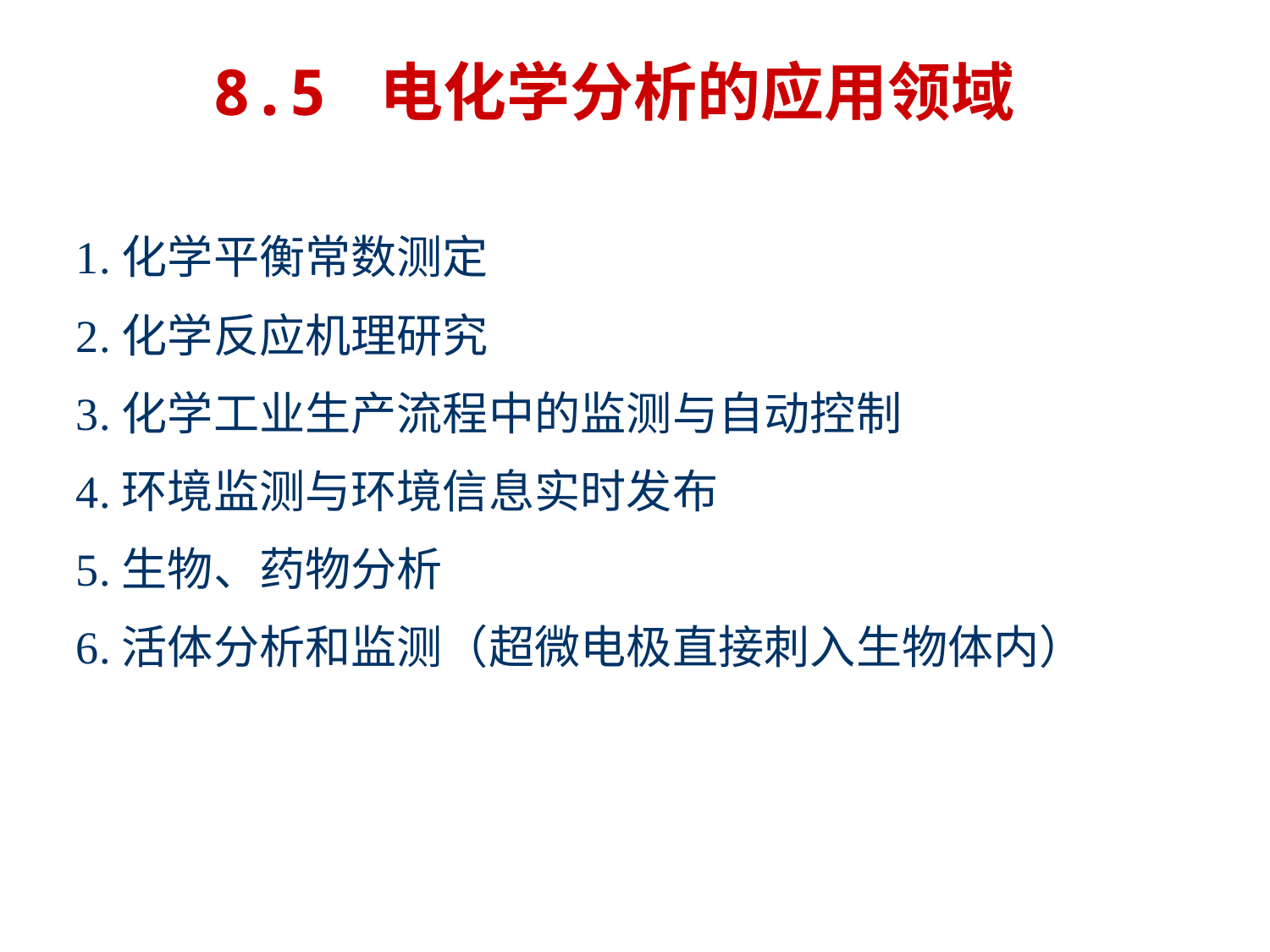

8.5 电化学分析的应用领域
1.化学平衡常数测定
2.化学反应机理研究
3.化学工业生产流程中的监测与自动控制
4.环境监测与环境信息实时发布
5.生物、药物分析
6.活体分析和监测（超微电极直接刺入生物体内）